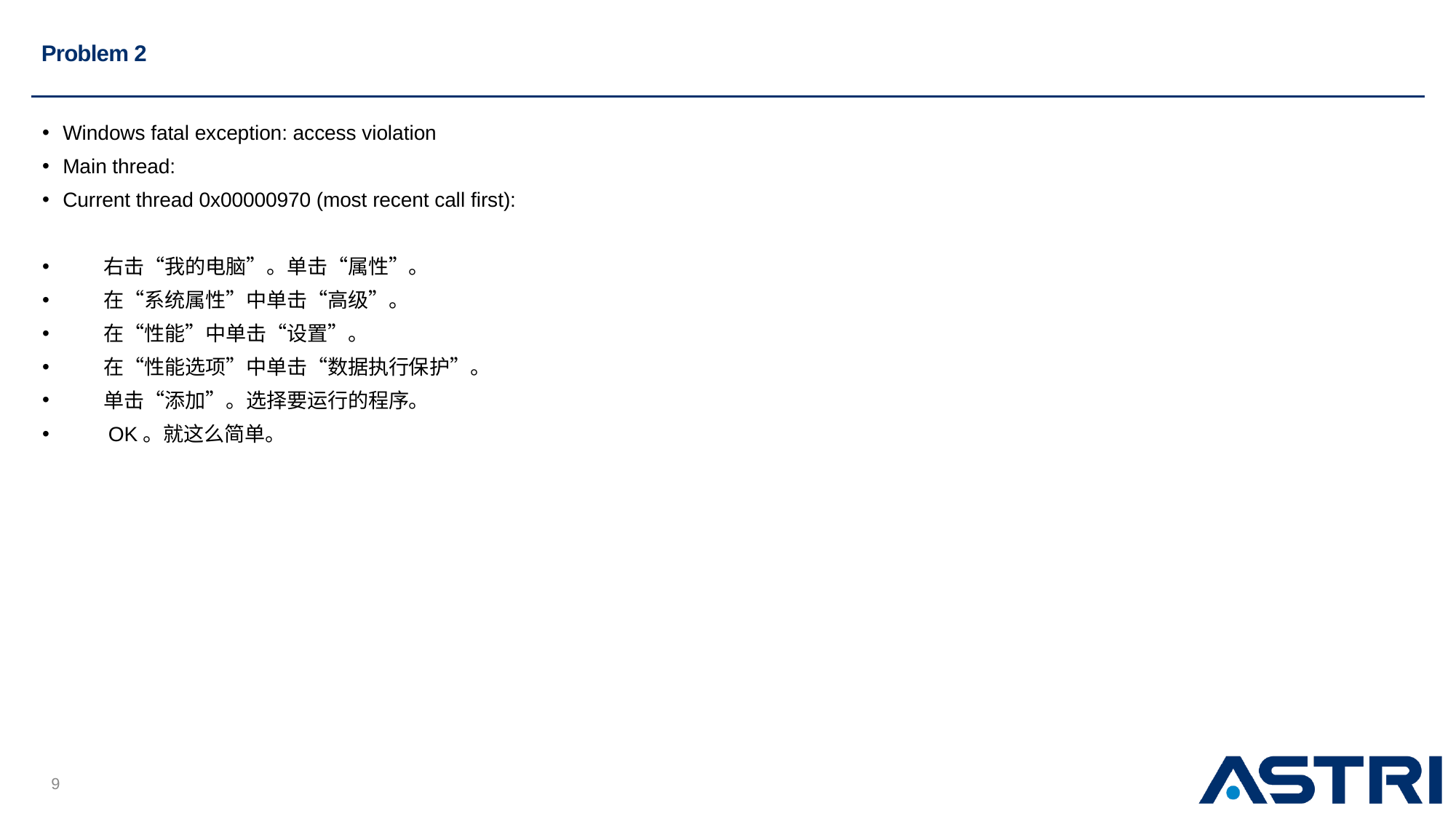

# Problem 2
Windows fatal exception: access violation
Main thread:
Current thread 0x00000970 (most recent call first):

　　右击“我的电脑”。单击“属性”。
　　在“系统属性”中单击“高级”。
　　在“性能”中单击“设置”。
　　在“性能选项”中单击“数据执行保护”。
　　单击“添加”。选择要运行的程序。
　　OK。就这么简单。